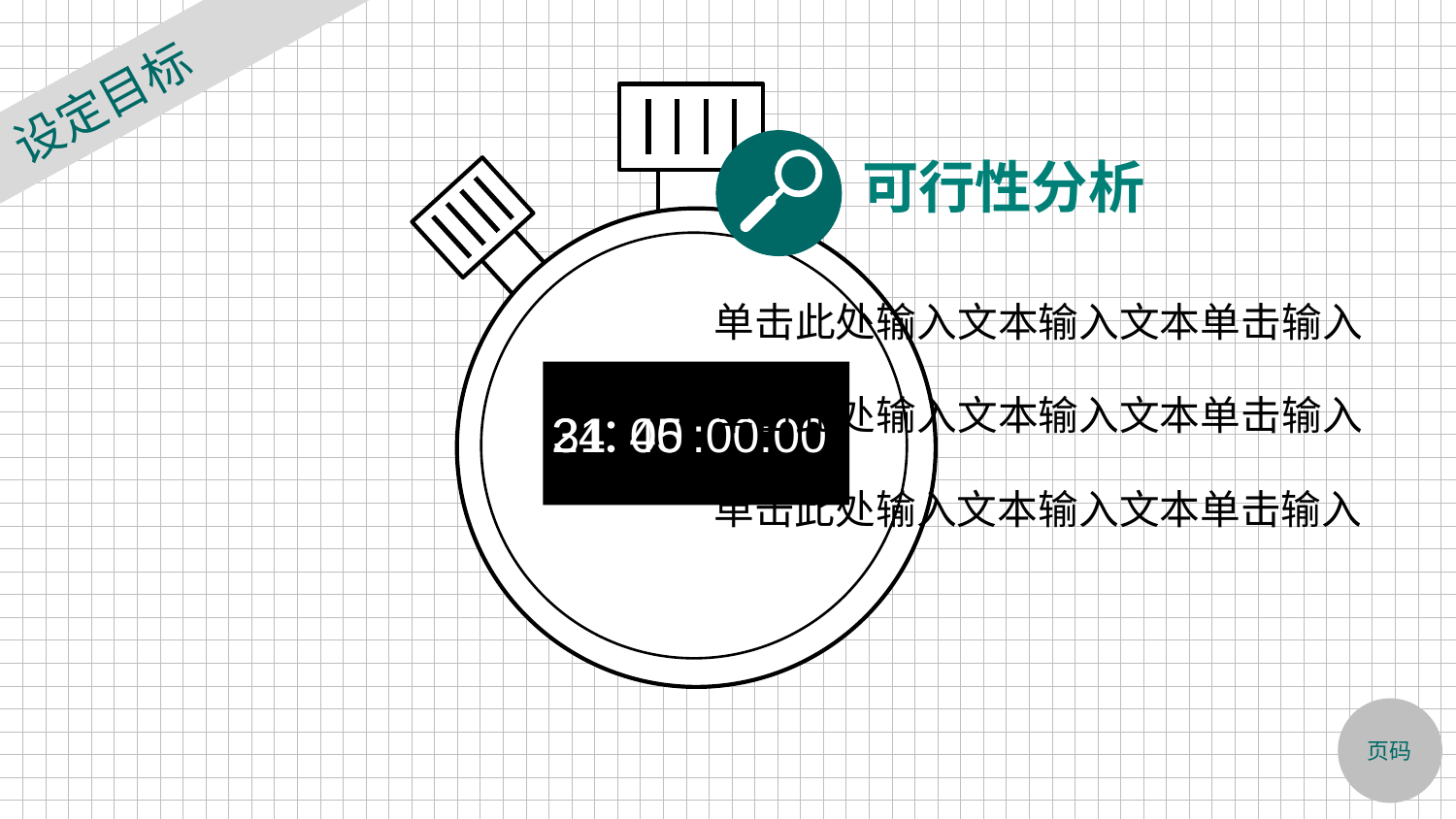

设定目标

  ：   :00:00

可行性分析
单击此处输入文本输入文本单击输入
单击此处输入文本输入文本单击输入
24
00
31
45
单击此处输入文本输入文本单击输入

页码
1